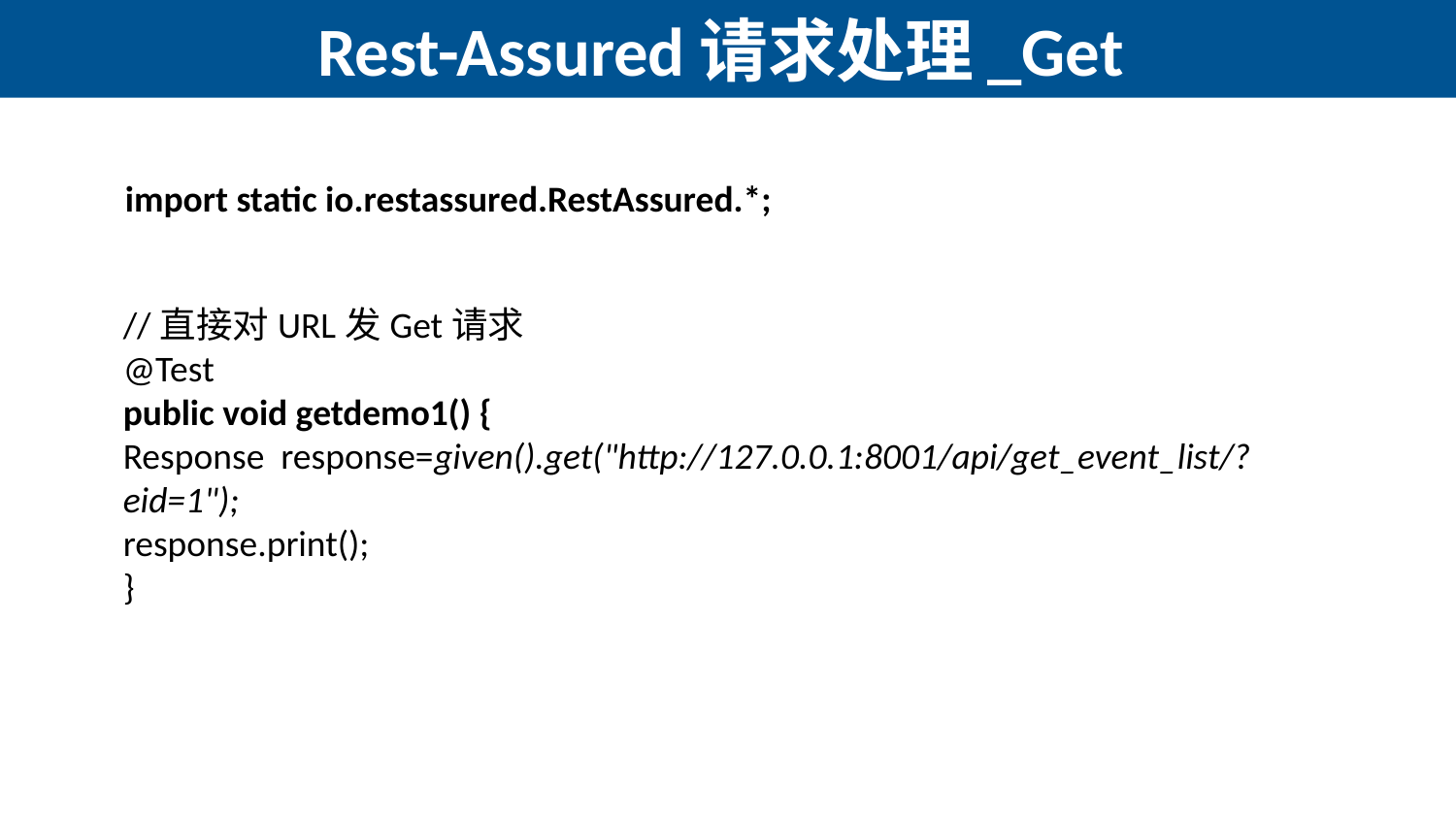

# Rest-Assured请求处理_Get
import static io.restassured.RestAssured.*;
//直接对URL发Get请求
@Test
public void getdemo1() {
Response  response=given().get("http://127.0.0.1:8001/api/get_event_list/?eid=1");
response.print();
}